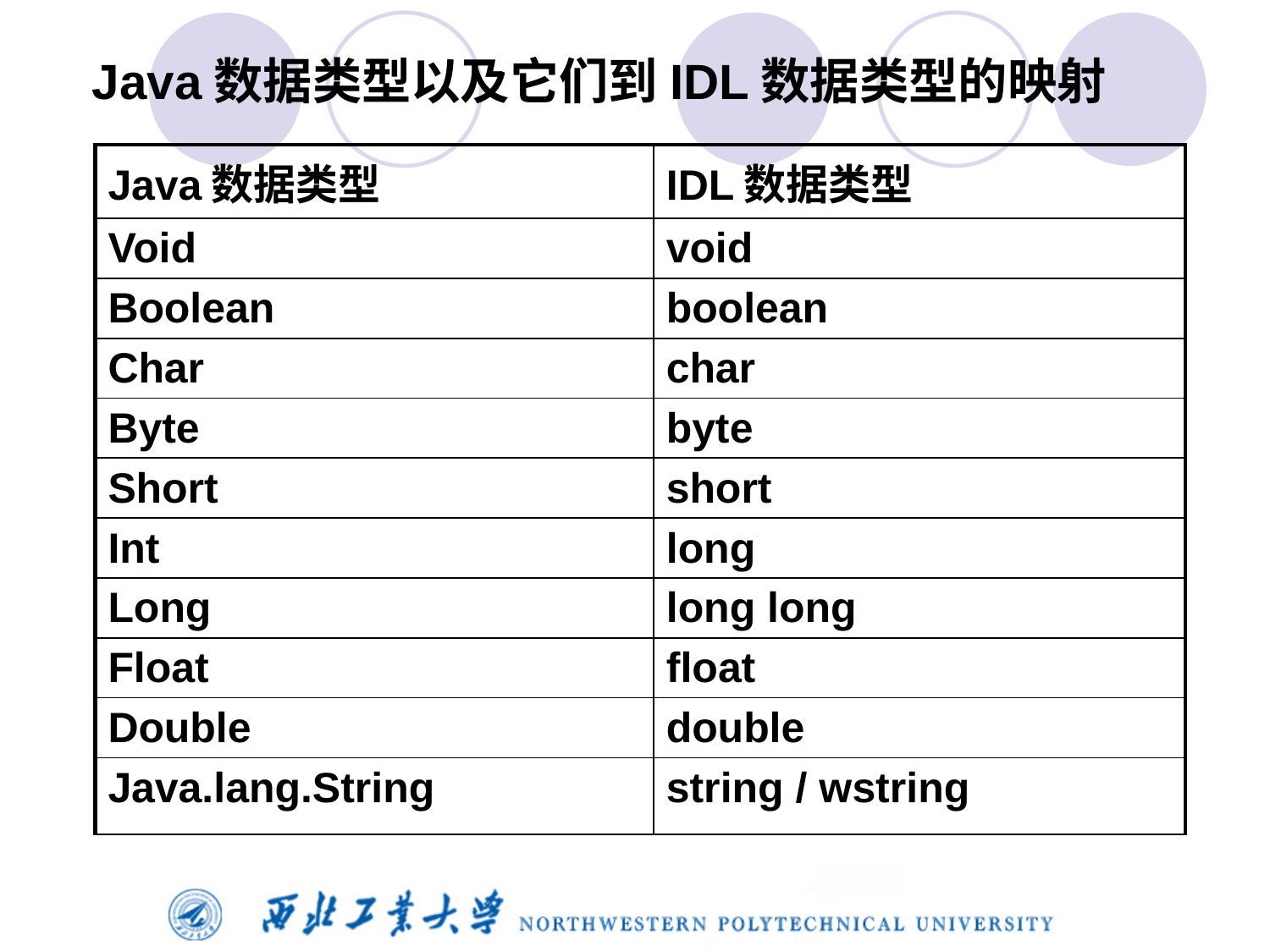

# Java数据类型以及它们到IDL数据类型的映射
| Java数据类型 | IDL数据类型 |
| --- | --- |
| Void | void |
| Boolean | boolean |
| Char | char |
| Byte | byte |
| Short | short |
| Int | long |
| Long | long long |
| Float | float |
| Double | double |
| Java.lang.String | string / wstring |